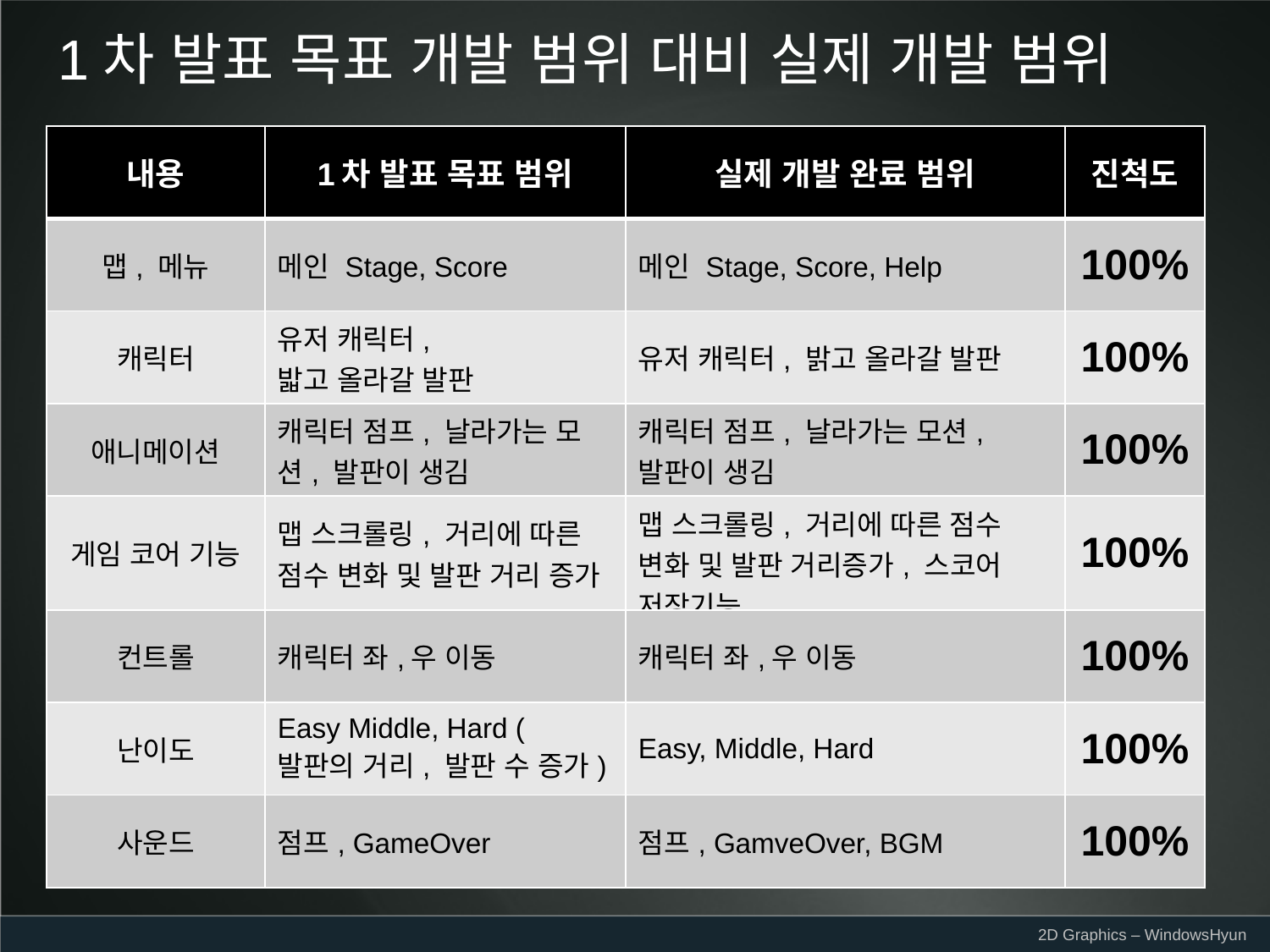

1차 발표 목표 개발 범위 대비 실제 개발 범위
| 내용 | 1차 발표 목표 범위 | 실제 개발 완료 범위 | 진척도 |
| --- | --- | --- | --- |
| 맵, 메뉴 | 메인 Stage, Score | 메인 Stage, Score, Help | 100% |
| 캐릭터 | 유저 캐릭터, 밟고 올라갈 발판 | 유저 캐릭터, 밝고 올라갈 발판 | 100% |
| 애니메이션 | 캐릭터 점프, 날라가는 모션, 발판이 생김 | 캐릭터 점프, 날라가는 모션, 발판이 생김 | 100% |
| 게임 코어 기능 | 맵 스크롤링, 거리에 따른 점수 변화 및 발판 거리 증가 | 맵 스크롤링, 거리에 따른 점수 변화 및 발판 거리증가, 스코어 저장기능 | 100% |
| 컨트롤 | 캐릭터 좌,우 이동 | 캐릭터 좌,우 이동 | 100% |
| 난이도 | Easy Middle, Hard ( 발판의 거리, 발판 수 증가) | Easy, Middle, Hard | 100% |
| 사운드 | 점프, GameOver | 점프, GamveOver, BGM | 100% |